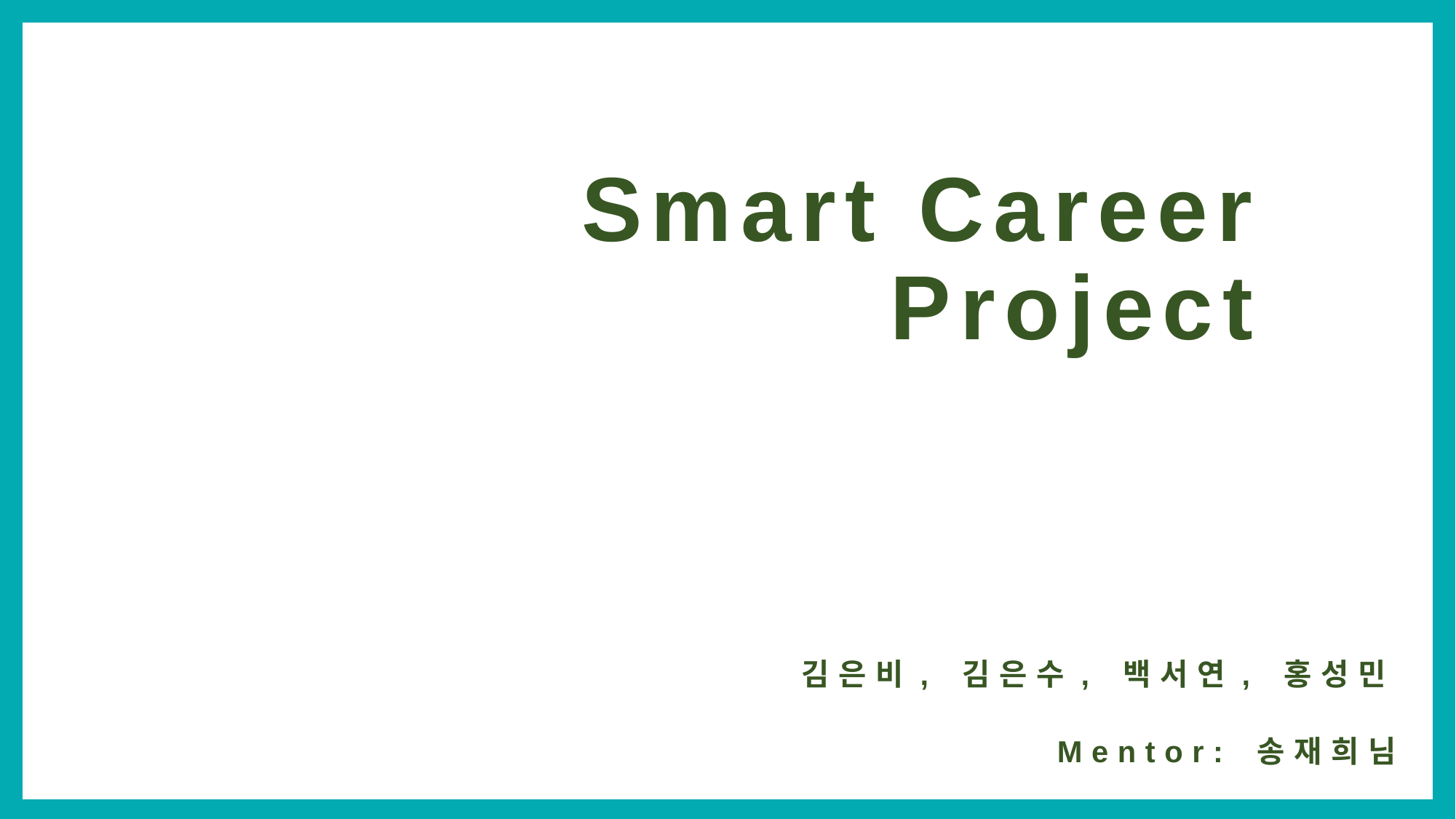

# Smart Career Project
김은비, 김은수, 백서연, 홍성민
Mentor: 송재희님